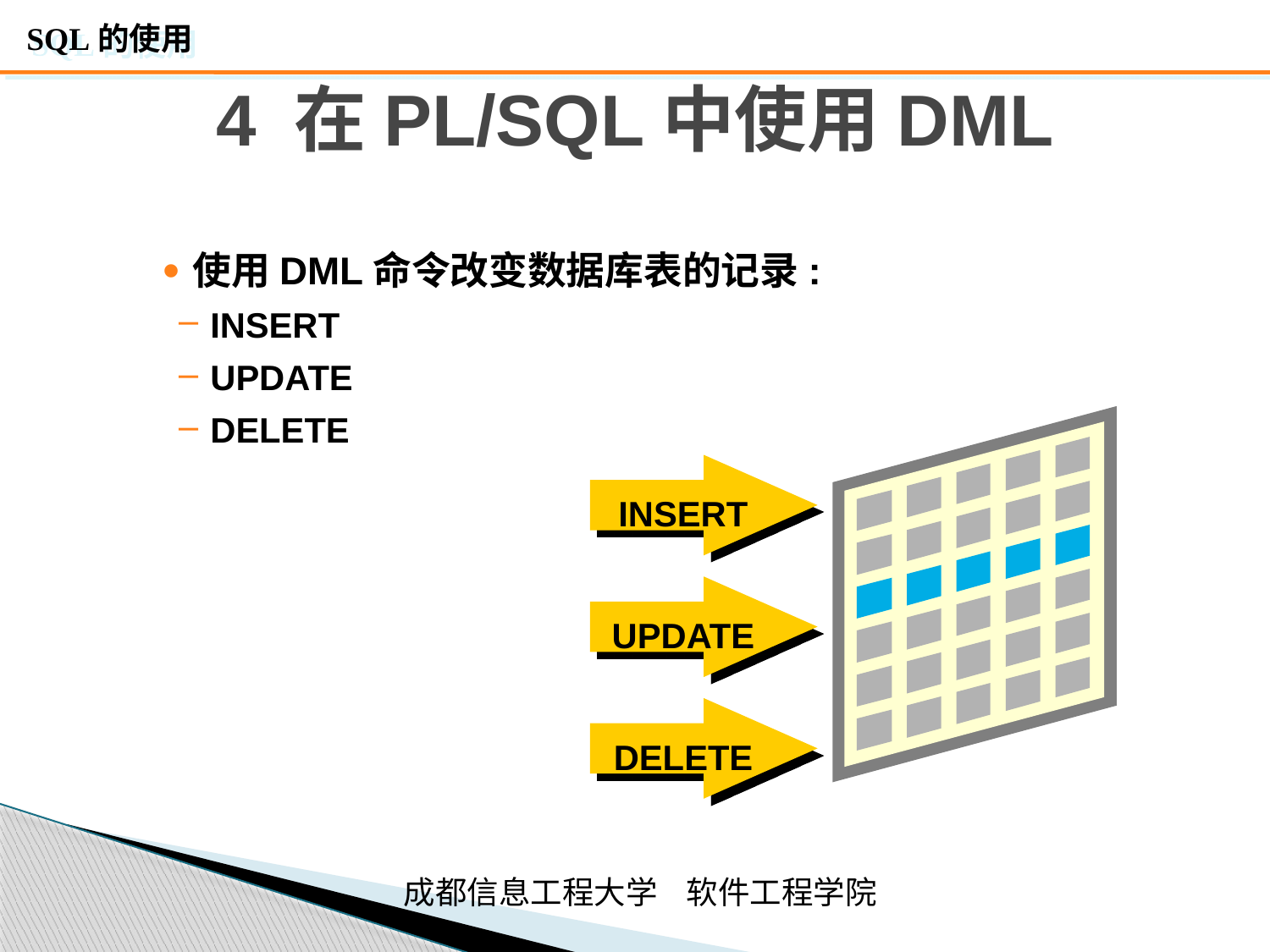

# 4 在PL/SQL中使用DML
使用DML命令改变数据库表的记录:
INSERT
UPDATE
DELETE

INSERT

UPDATE

DELETE